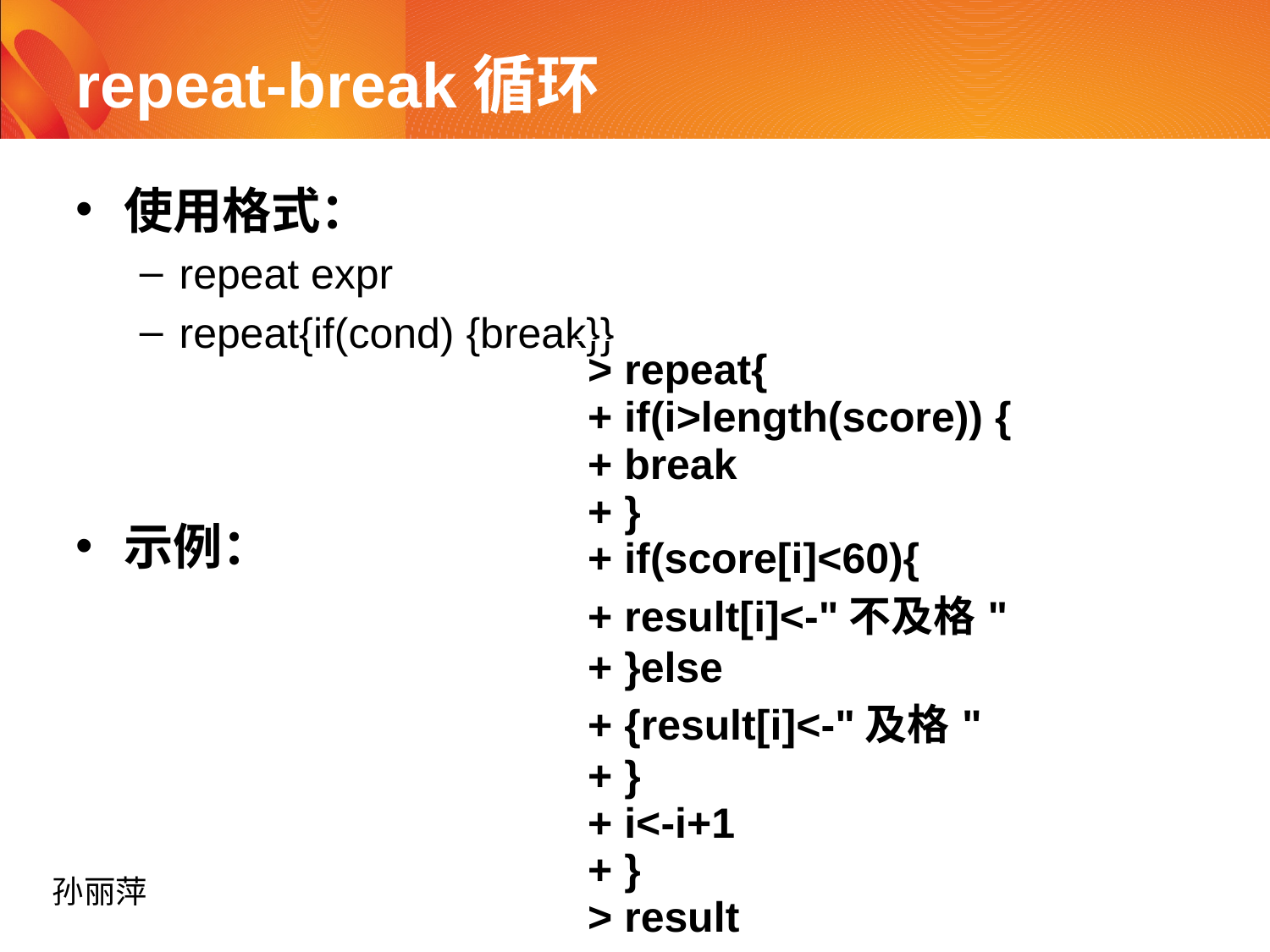

# repeat-break循环
使用格式：
repeat expr
repeat{if(cond) {break}}

示例：

| > repeat{ + if(i>length(score)) { + break + } + if(score[i]<60){ + result[i]<-"不及格" + }else + {result[i]<-"及格" + } + i<-i+1 + } > result |
| --- |
|  |